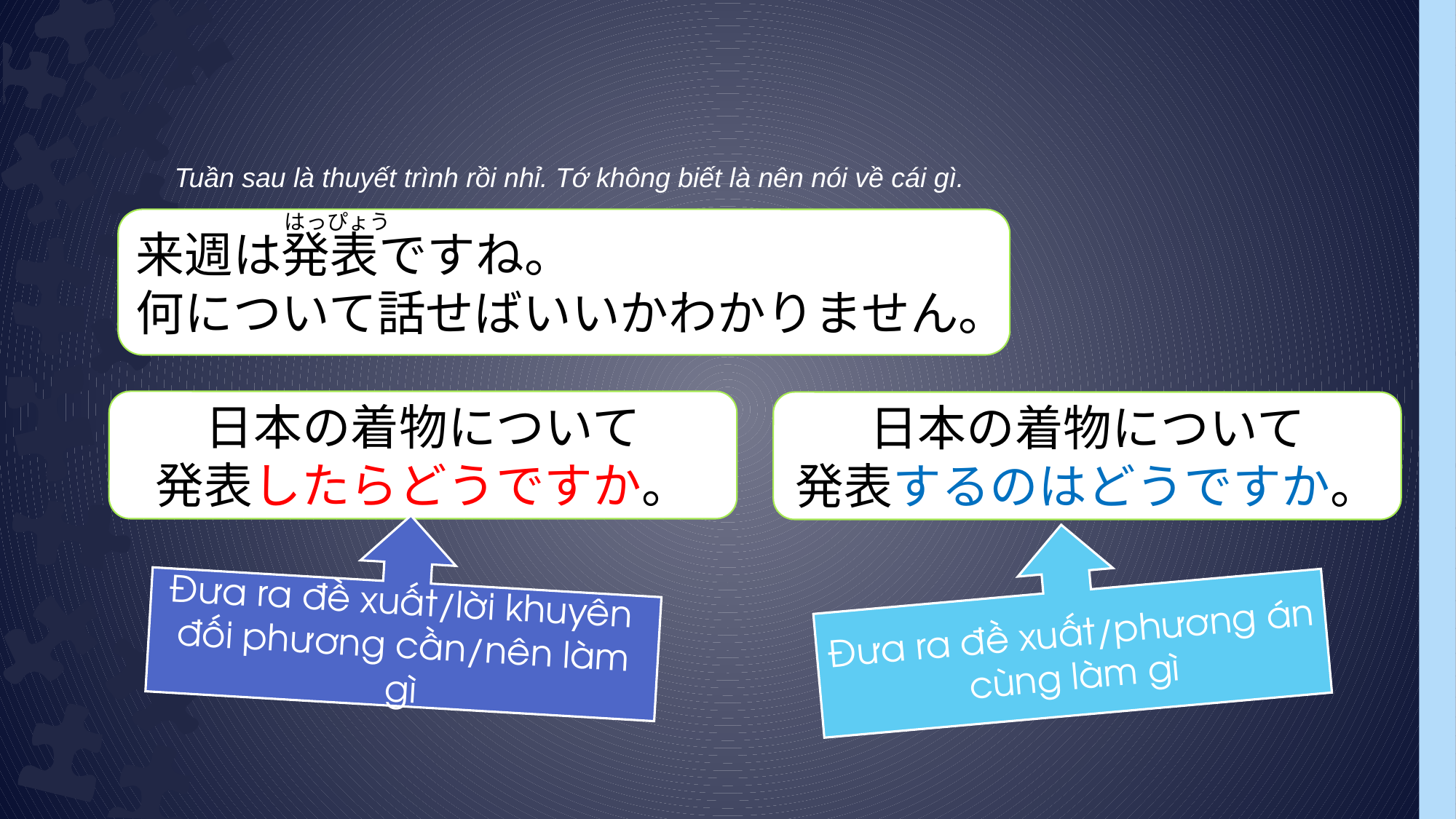

Tuần sau là thuyết trình rồi nhỉ. Tớ không biết là nên nói về cái gì.
はっぴょう
来週は発表ですね。
何について話せばいいかわかりません。
日本の着物について
発表したらどうですか。
日本の着物について
発表するのはどうですか。
Đưa ra đề xuất/lời khuyên
đối phương cần/nên làm gì
Đưa ra đề xuất/phương án
cùng làm gì